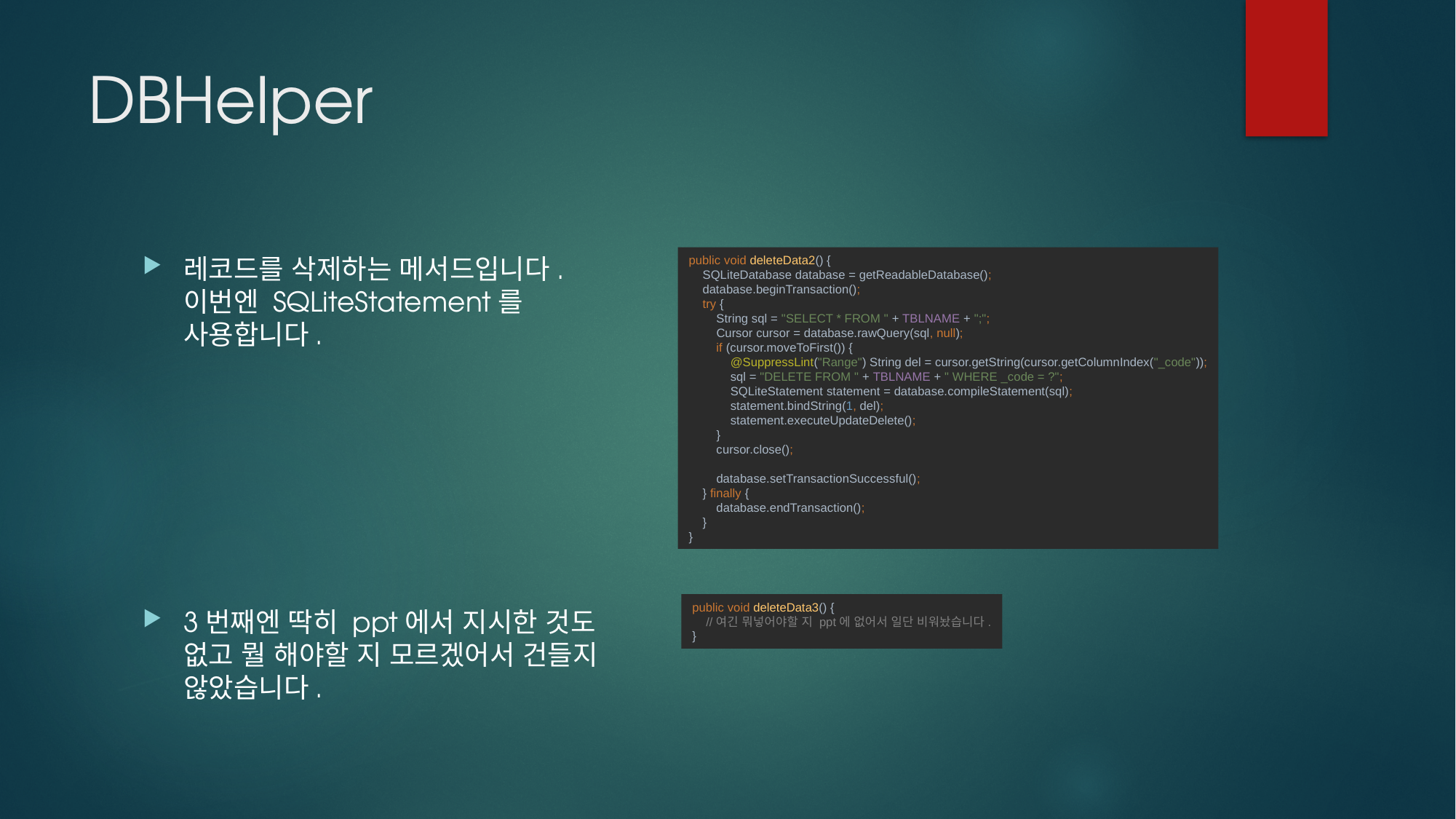

# DBHelper

public void deleteData2() {
    SQLiteDatabase database = getReadableDatabase();
    database.beginTransaction();
    try {
        String sql = "SELECT * FROM " + TBLNAME + ";";
        Cursor cursor = database.rawQuery(sql, null);
        if (cursor.moveToFirst()) {
            @SuppressLint("Range") String del = cursor.getString(cursor.getColumnIndex("_code"));
            sql = "DELETE FROM " + TBLNAME + " WHERE _code = ?";
            SQLiteStatement statement = database.compileStatement(sql);
            statement.bindString(1, del);
            statement.executeUpdateDelete();
        }
        cursor.close();
        database.setTransactionSuccessful();
    } finally {
        database.endTransaction();
    }
}
레코드를 삭제하는 메서드입니다. 이번엔 SQLiteStatement를 사용합니다.

3번째엔 딱히 ppt에서 지시한 것도 없고 뭘 해야할 지 모르겠어서 건들지 않았습니다.
public void deleteData3() {
    //여긴 뭐넣어야할 지 ppt에 없어서 일단 비워놨습니다.
}